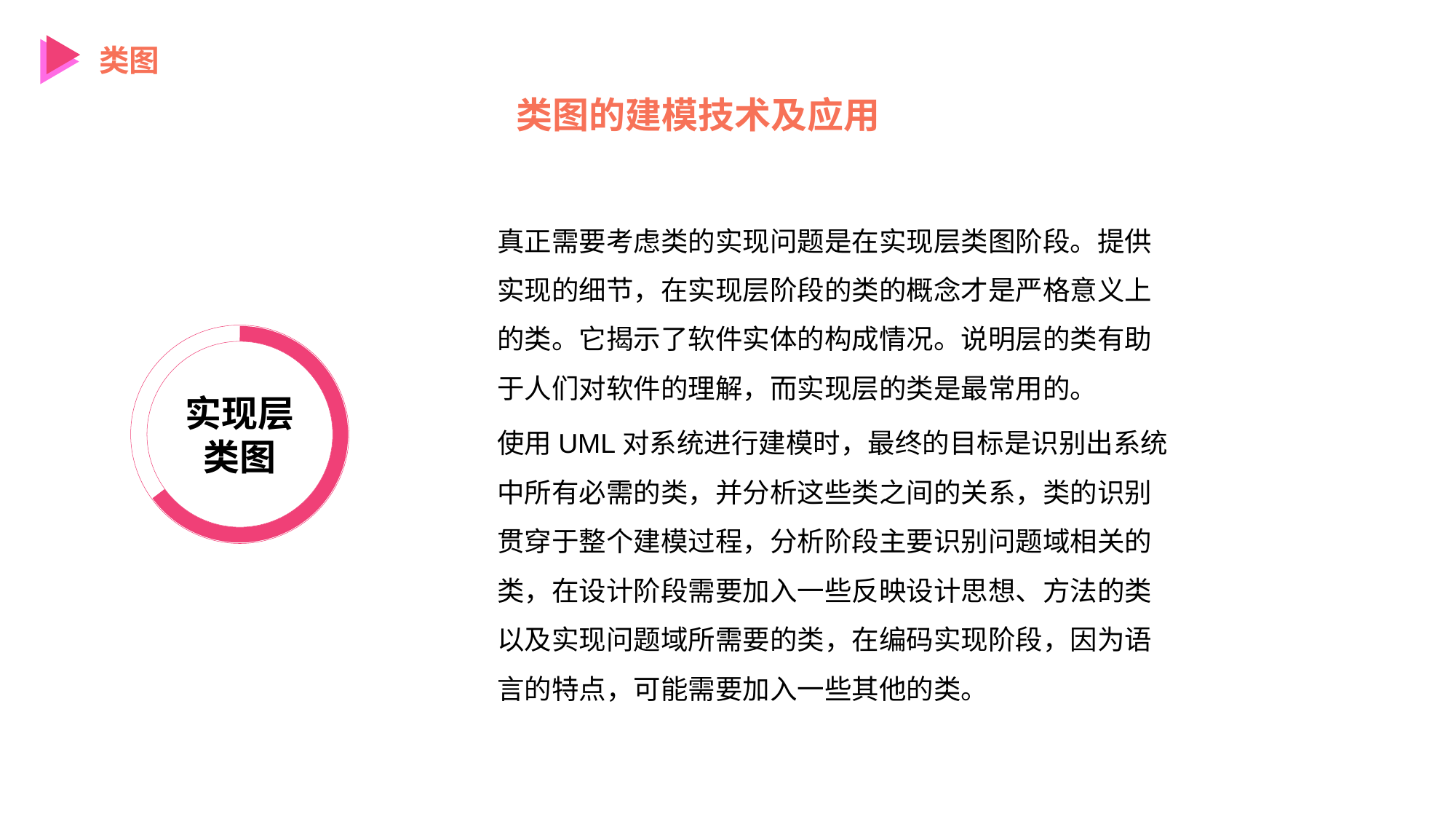

类图
类图的建模技术及应用
真正需要考虑类的实现问题是在实现层类图阶段。提供实现的细节，在实现层阶段的类的概念才是严格意义上的类。它揭示了软件实体的构成情况。说明层的类有助于人们对软件的理解，而实现层的类是最常用的。
使用UML对系统进行建模时，最终的目标是识别出系统中所有必需的类，并分析这些类之间的关系，类的识别贯穿于整个建模过程，分析阶段主要识别问题域相关的类，在设计阶段需要加入一些反映设计思想、方法的类以及实现问题域所需要的类，在编码实现阶段，因为语言的特点，可能需要加入一些其他的类。

实现层类图